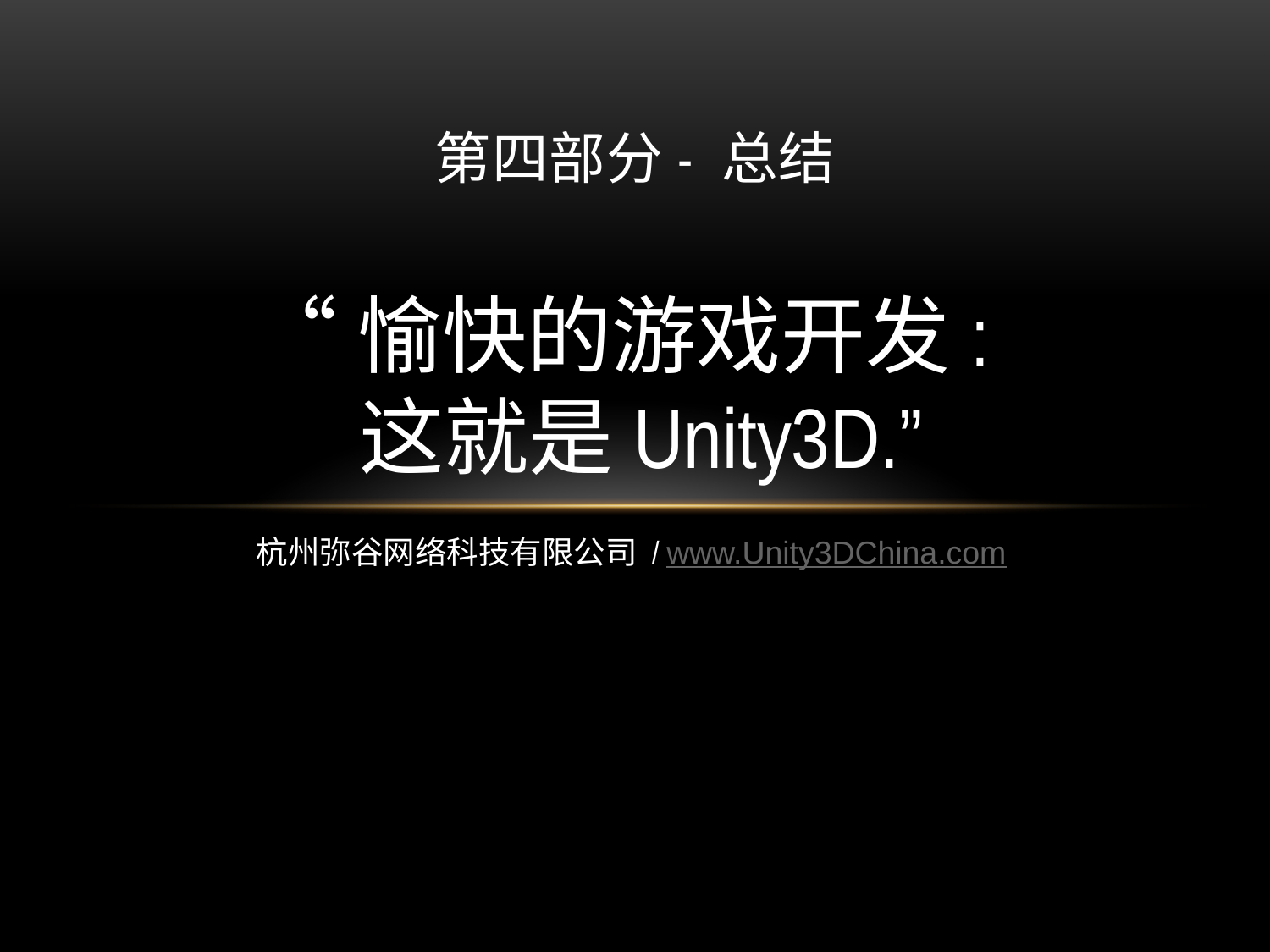

第四部分- 总结
“愉快的游戏开发:
 这就是Unity3D.”
杭州弥谷网络科技有限公司 / www.Unity3DChina.com